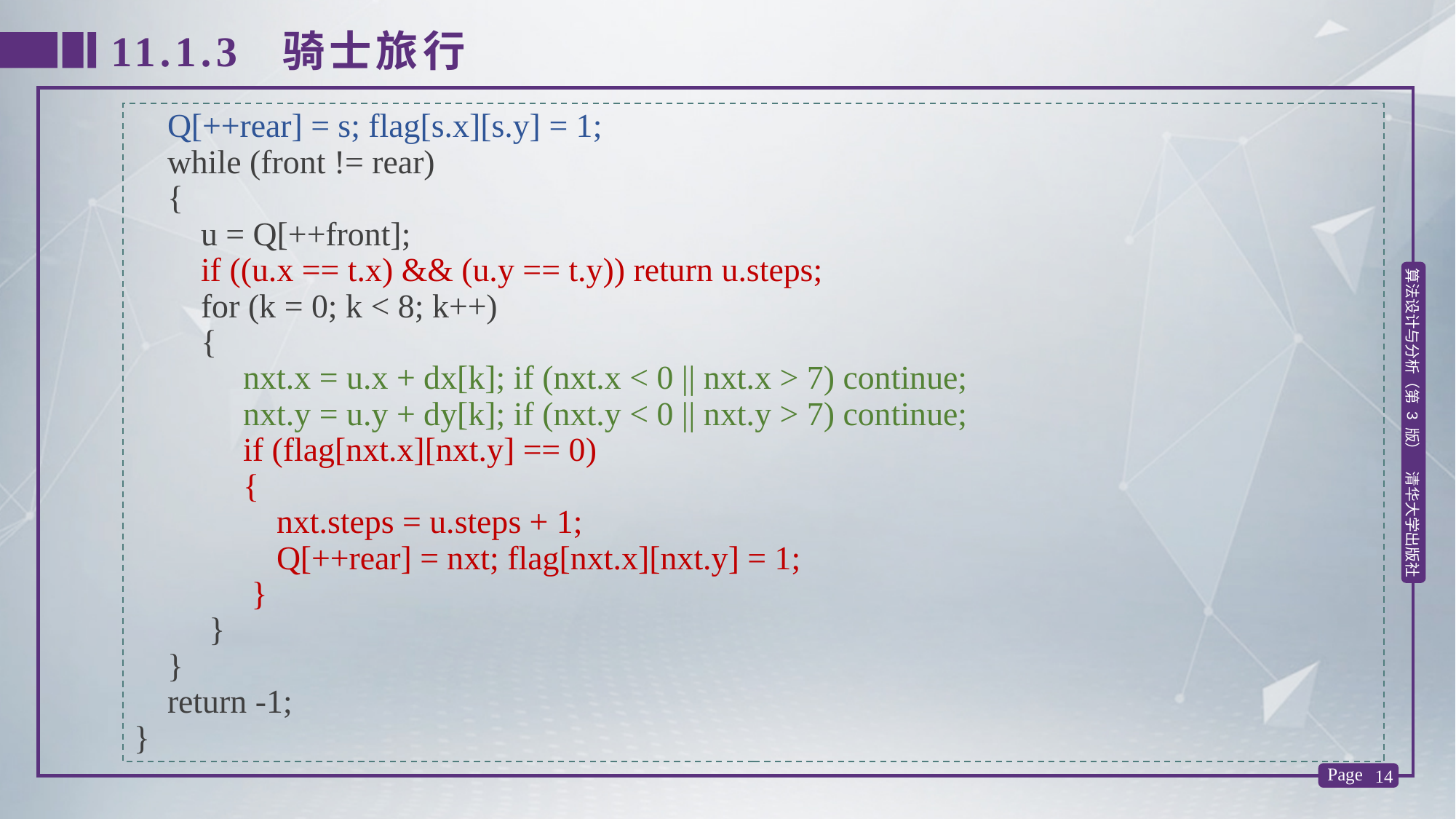

11.1.3  骑士旅行
    Q[++rear] = s; flag[s.x][s.y] = 1;
    while (front != rear)
    {
        u = Q[++front];
        if ((u.x == t.x) && (u.y == t.y)) return u.steps;
        for (k = 0; k < 8; k++)
        {
	nxt.x = u.x + dx[k]; if (nxt.x < 0 || nxt.x > 7) continue;
	nxt.y = u.y + dy[k]; if (nxt.y < 0 || nxt.y > 7) continue;
	if (flag[nxt.x][nxt.y] == 0)
	{
	    nxt.steps = u.steps + 1;
	    Q[++rear] = nxt; flag[nxt.x][nxt.y] = 1;
	 }
         }
    }
    return -1;
}